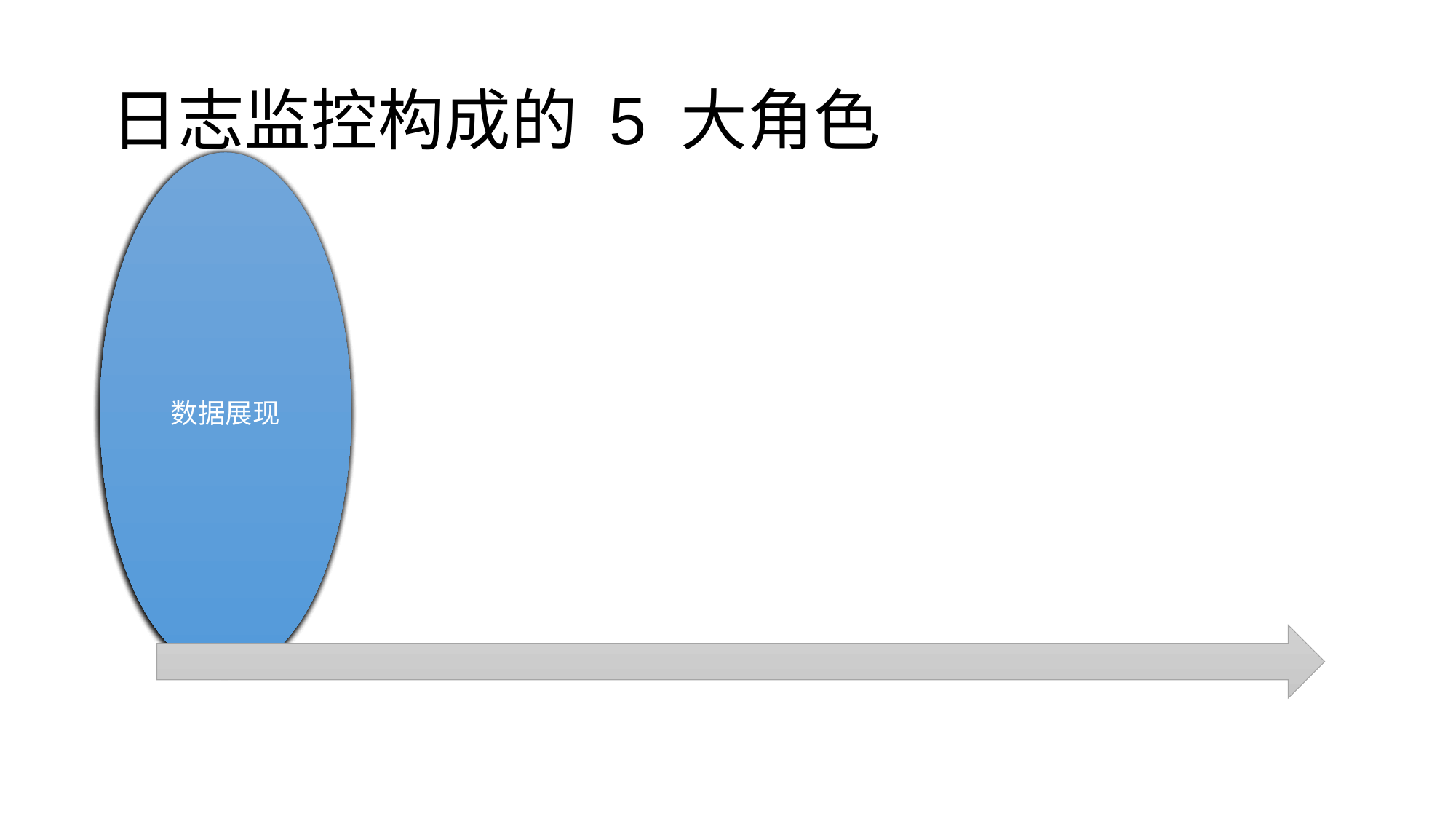

# 日志监控构成的 5 大角色
日志来源
数据采集
数据存储
数据分析
数据展现